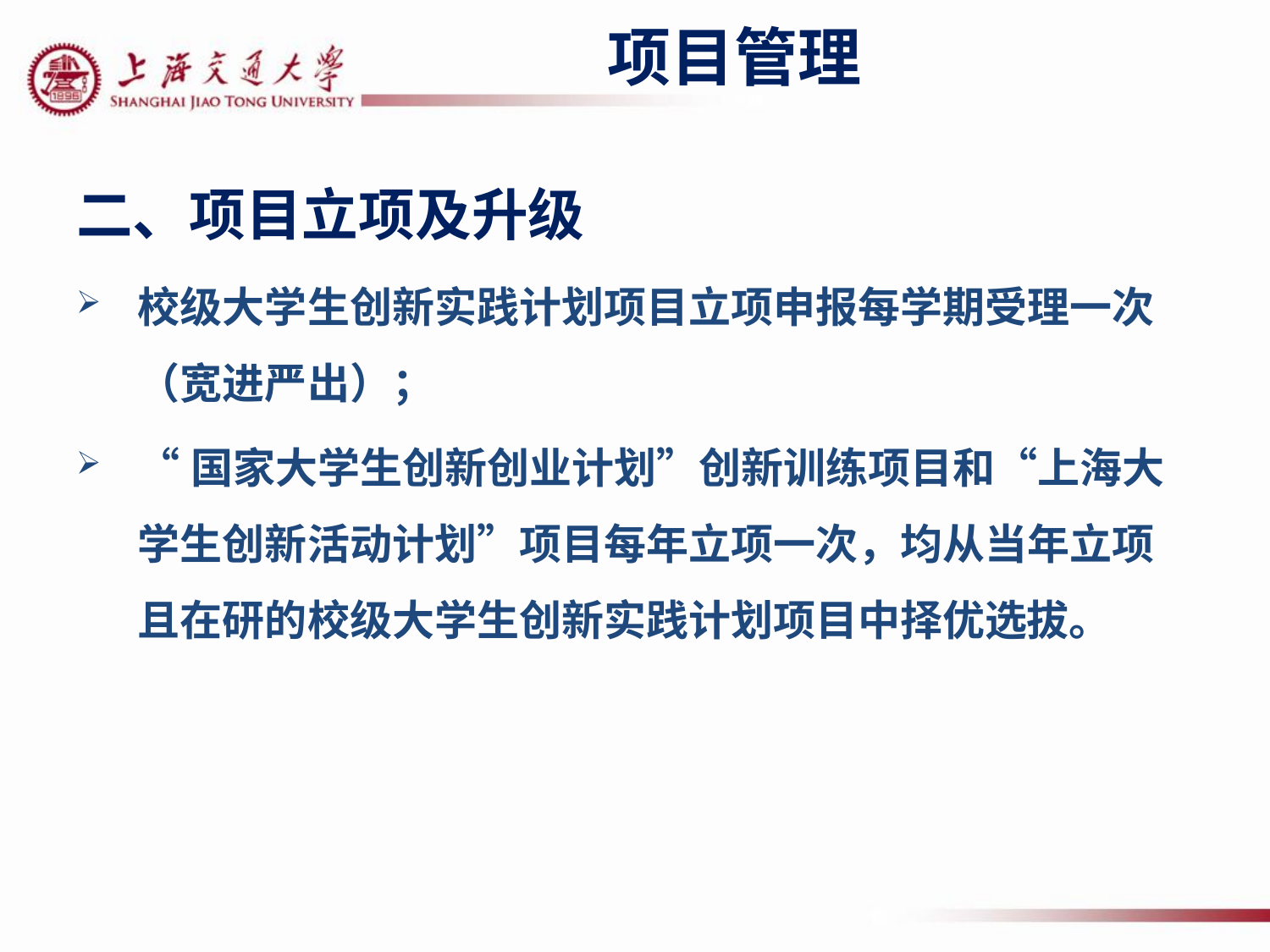

# 项目管理
二、项目立项及升级
校级大学生创新实践计划项目立项申报每学期受理一次（宽进严出）；
“国家大学生创新创业计划”创新训练项目和“上海大学生创新活动计划”项目每年立项一次，均从当年立项且在研的校级大学生创新实践计划项目中择优选拔。